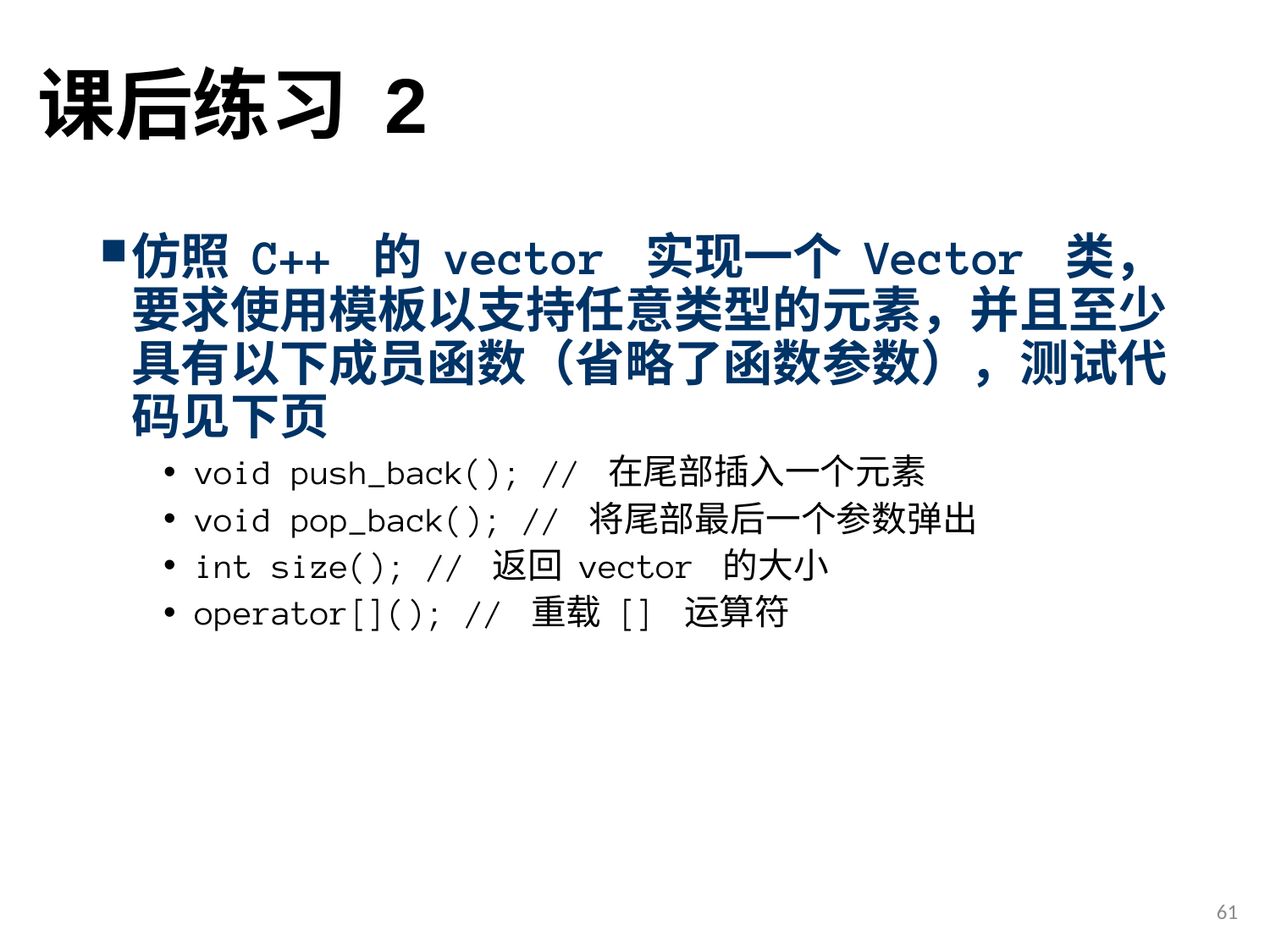

# 课后练习 2
仿照 C++ 的 vector 实现一个 Vector 类，要求使用模板以支持任意类型的元素，并且至少具有以下成员函数（省略了函数参数），测试代码见下页
void push_back(); // 在尾部插入一个元素
void pop_back(); // 将尾部最后一个参数弹出
int size(); // 返回 vector 的大小
operator[](); // 重载 [] 运算符
61